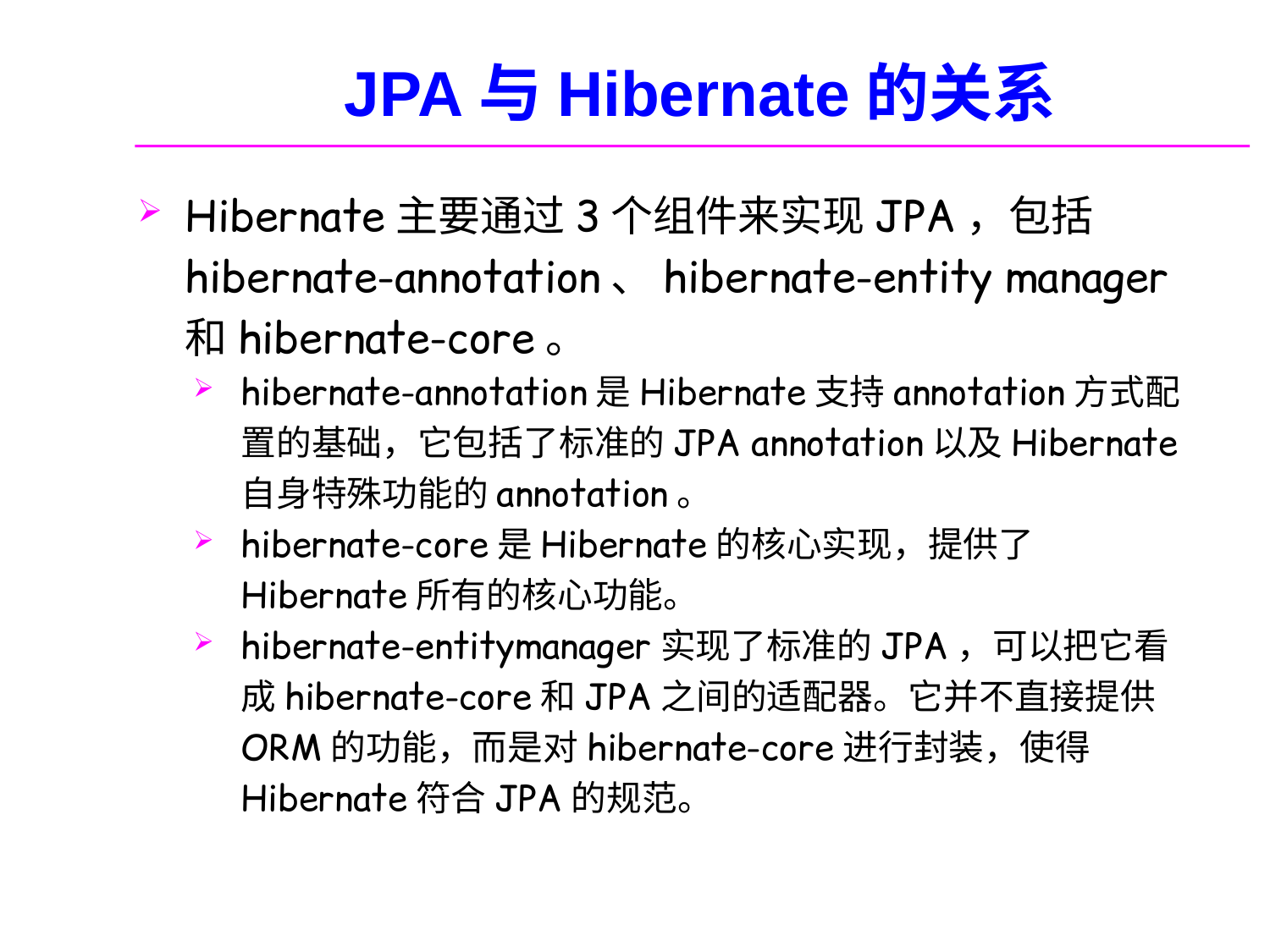

# JPA与Hibernate的关系
Hibernate主要通过3个组件来实现JPA，包括hibernate-annotation、hibernate-entity manager和hibernate-core。
hibernate-annotation是Hibernate支持annotation方式配置的基础，它包括了标准的JPA annotation以及Hibernate自身特殊功能的annotation。
hibernate-core是Hibernate的核心实现，提供了Hibernate所有的核心功能。
hibernate-entitymanager实现了标准的JPA，可以把它看成hibernate-core和JPA之间的适配器。它并不直接提供ORM的功能，而是对hibernate-core进行封装，使得Hibernate符合JPA的规范。
83